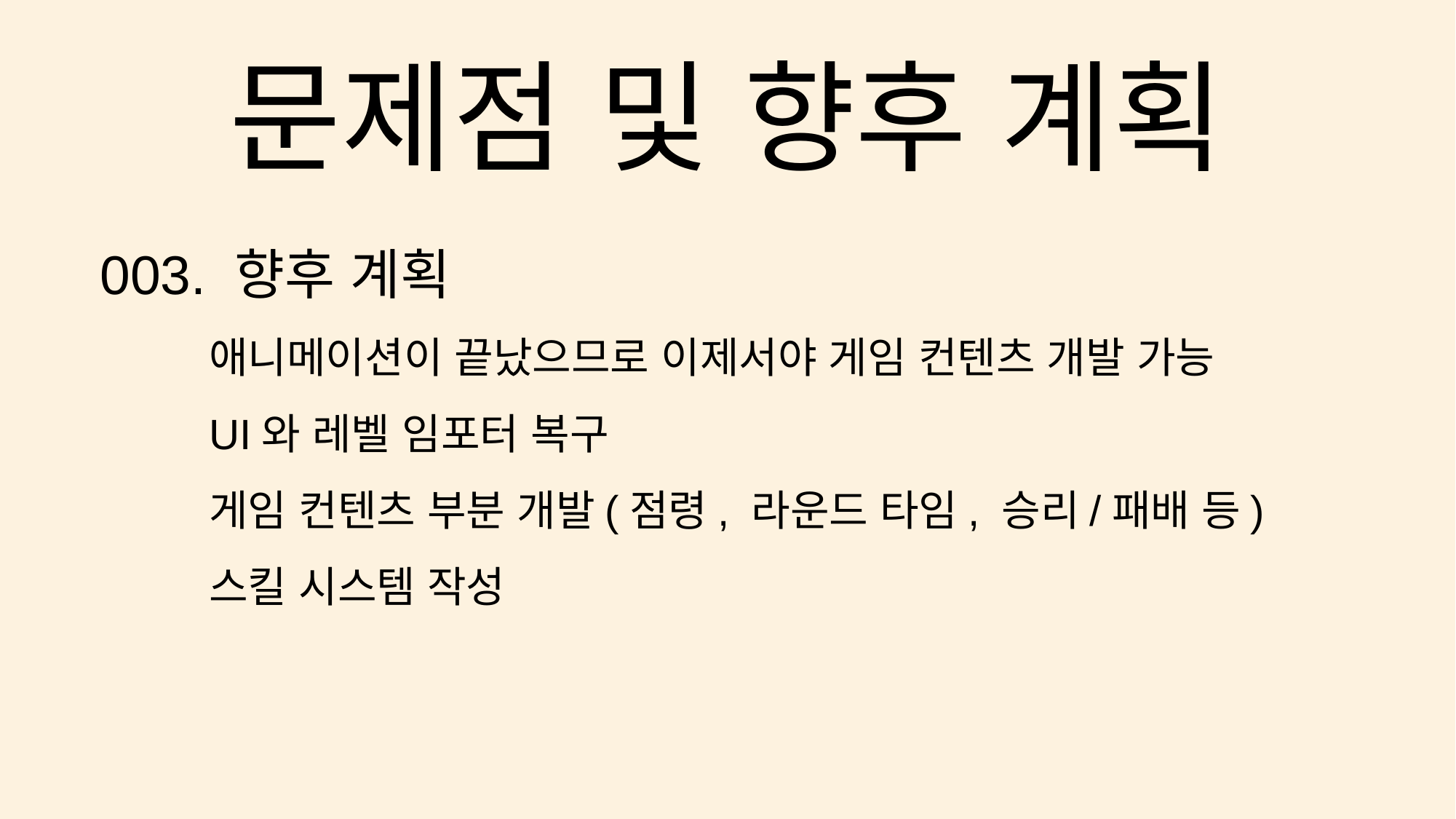

# 문제점 및 향후 계획
003. 향후 계획
	애니메이션이 끝났으므로 이제서야 게임 컨텐츠 개발 가능
	UI와 레벨 임포터 복구
	게임 컨텐츠 부분 개발(점령, 라운드 타임, 승리/패배 등)
	스킬 시스템 작성